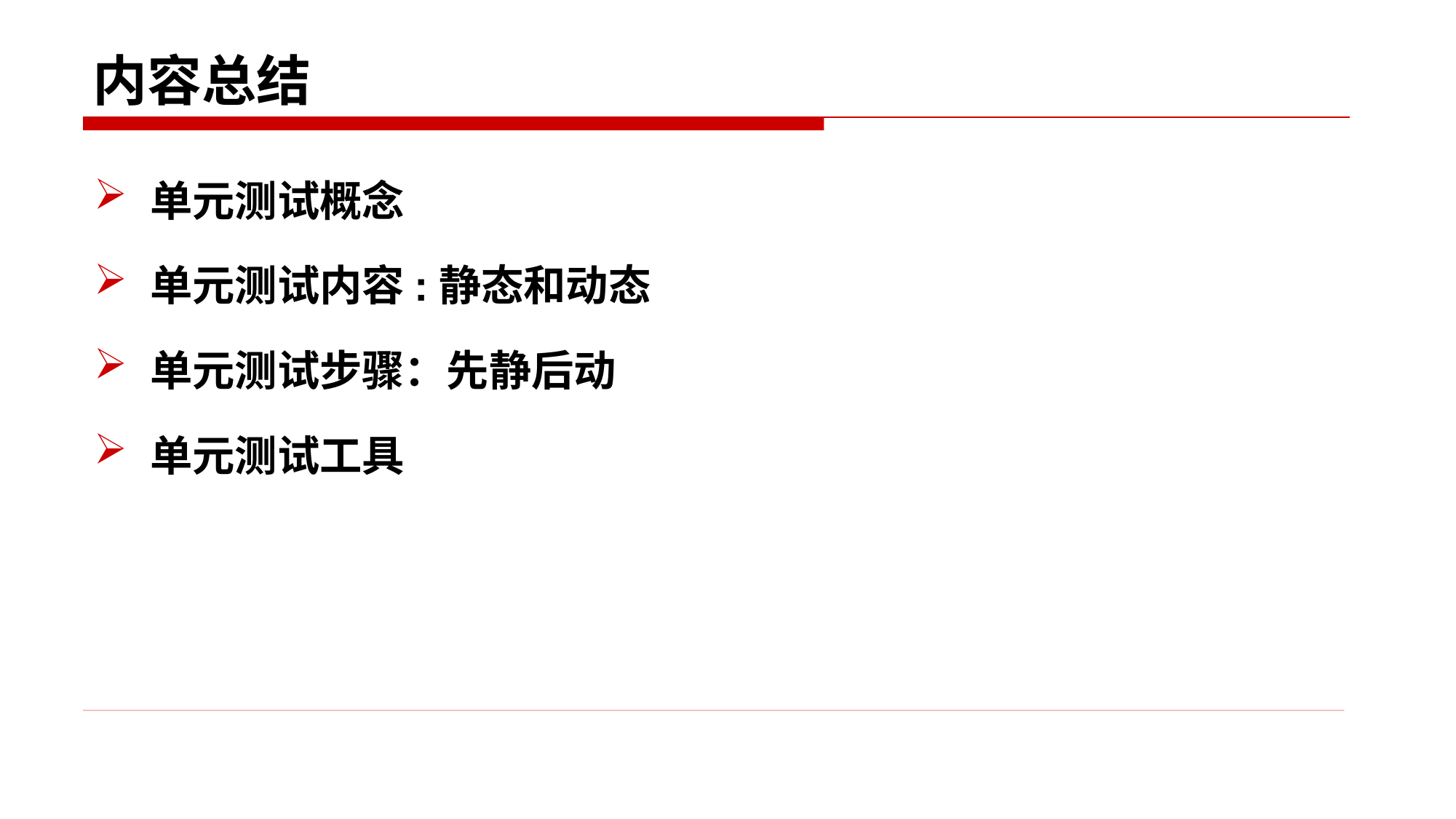

# 内容总结
单元测试概念
单元测试内容:静态和动态
单元测试步骤：先静后动
单元测试工具